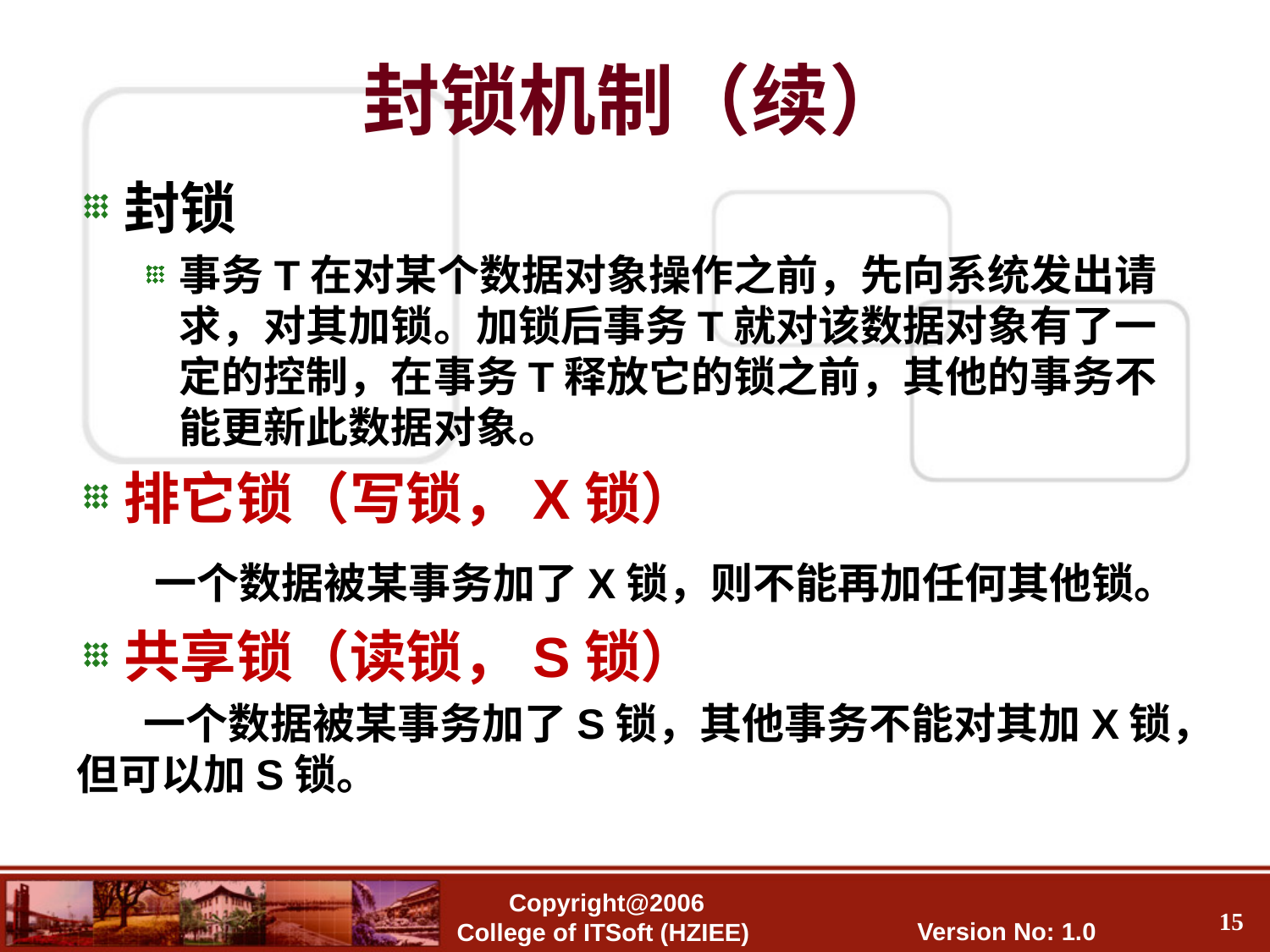

封锁机制（续）
封锁
事务T在对某个数据对象操作之前，先向系统发出请求，对其加锁。加锁后事务T就对该数据对象有了一定的控制，在事务T释放它的锁之前，其他的事务不能更新此数据对象。
排它锁（写锁，X锁）
     一个数据被某事务加了X锁，则不能再加任何其他锁。
共享锁（读锁，S锁）
      一个数据被某事务加了S锁，其他事务不能对其加X锁，但可以加S锁。